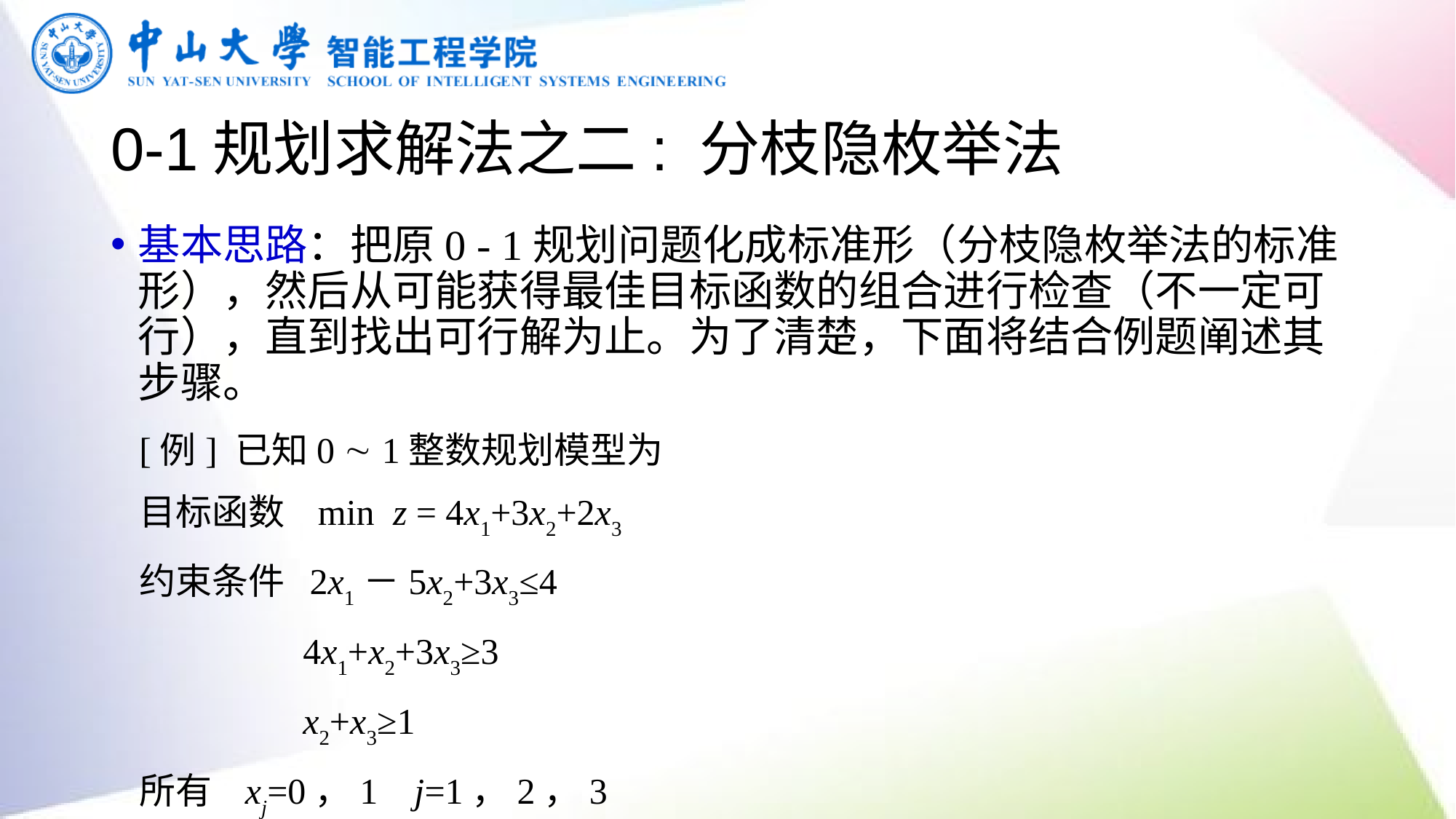

# 0-1规划求解法之二: 分枝隐枚举法
基本思路：把原0 - 1规划问题化成标准形（分枝隐枚举法的标准形），然后从可能获得最佳目标函数的组合进行检查（不一定可行），直到找出可行解为止。为了清楚，下面将结合例题阐述其步骤。

[例] 已知0 ∼ 1整数规划模型为
目标函数   min  z = 4x1+3x2+2x3
约束条件  2x1－5x2+3x3≤4
                  4x1+x2+3x3≥3
                  x2+x3≥1
所有   xj=0，1    j=1，2，3